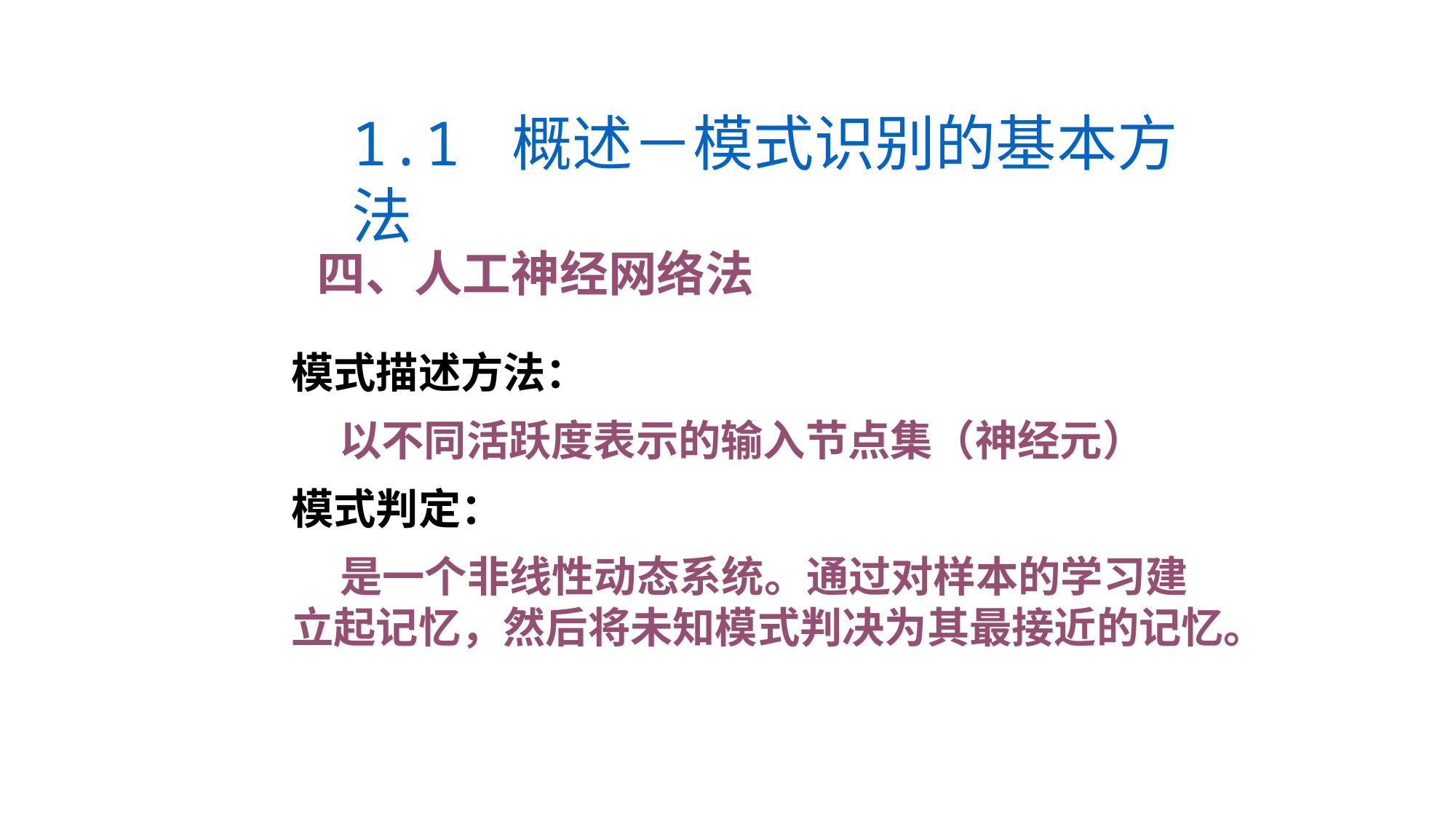

1.1 概述－模式识别的基本方法
四、人工神经网络法
模式描述方法：
    以不同活跃度表示的输入节点集（神经元）
模式判定：
    是一个非线性动态系统。通过对样本的学习建立起记忆，然后将未知模式判决为其最接近的记忆。
33